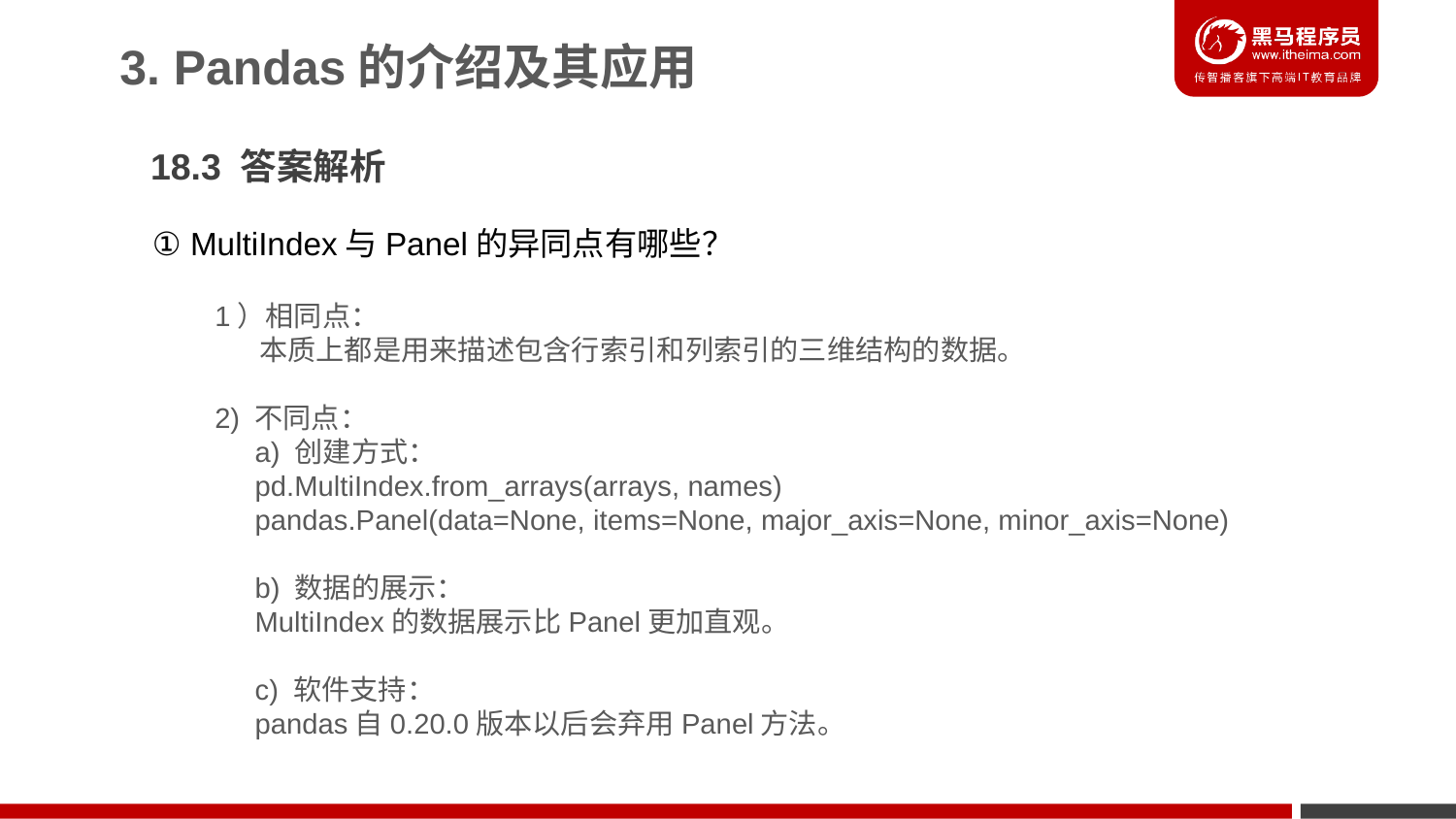

3. Pandas的介绍及其应用
18.3 答案解析
① MultiIndex与Panel的异同点有哪些？
1）相同点：
      本质上都是用来描述包含行索引和列索引的三维结构的数据。

2) 不同点：
     a) 创建方式：
     pd.MultiIndex.from_arrays(arrays, names)
     pandas.Panel(data=None, items=None, major_axis=None, minor_axis=None)

     b) 数据的展示：
     MultiIndex的数据展示比Panel更加直观。

     c) 软件支持：
     pandas自0.20.0版本以后会弃用Panel方法。